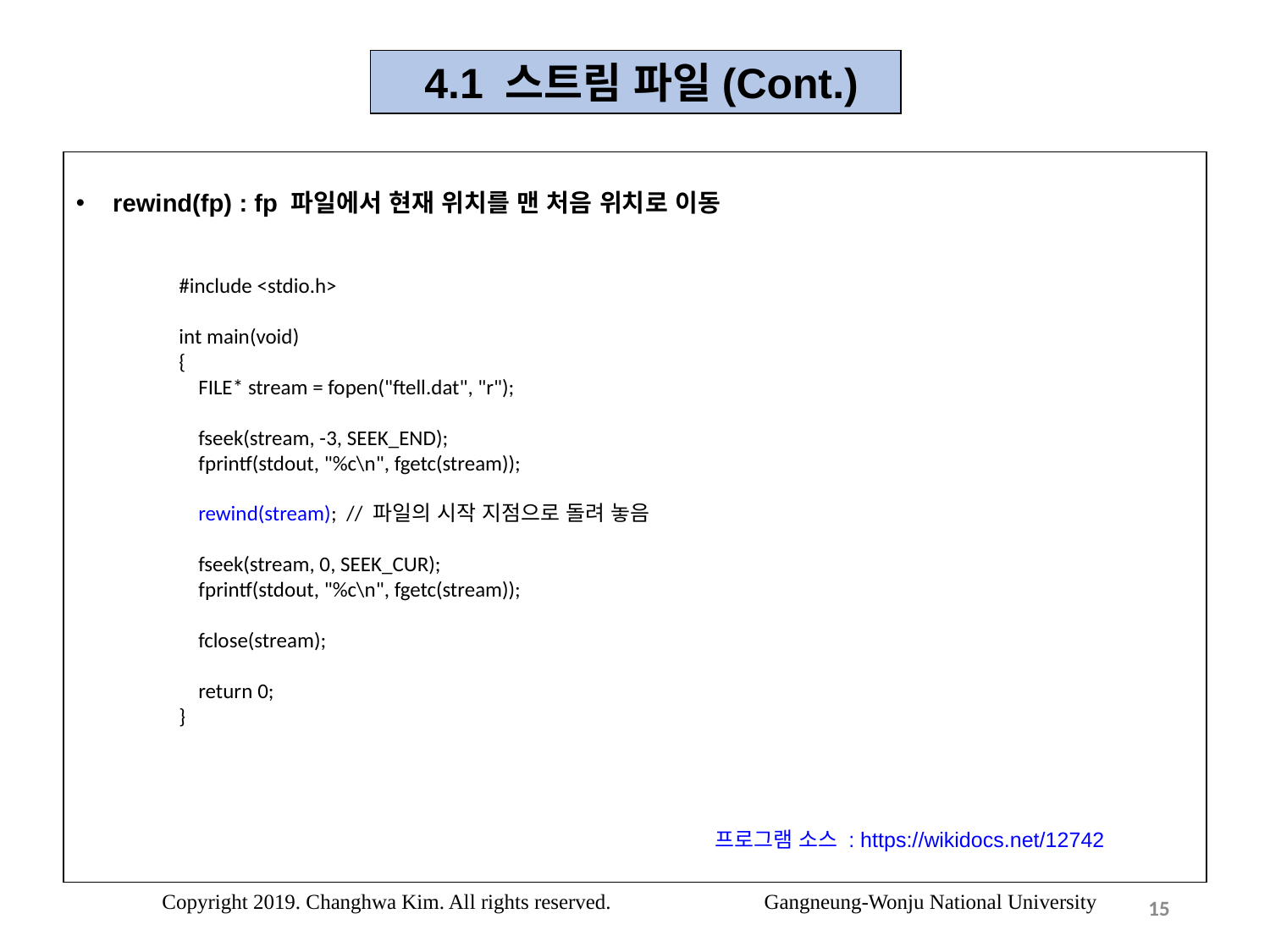

4.1 스트림 파일(Cont.)

rewind(fp) : fp 파일에서 현재 위치를 맨 처음 위치로 이동
#include <stdio.h>

int main(void)
{
    FILE* stream = fopen("ftell.dat", "r");

    fseek(stream, -3, SEEK_END);
    fprintf(stdout, "%c\n", fgetc(stream));

    rewind(stream);  // 파일의 시작 지점으로 돌려 놓음

    fseek(stream, 0, SEEK_CUR);
    fprintf(stdout, "%c\n", fgetc(stream));

    fclose(stream);

    return 0;
}
프로그램 소스 : https://wikidocs.net/12742
Copyright 2019. Changhwa Kim. All rights reserved.                             Gangneung-Wonju National University
15